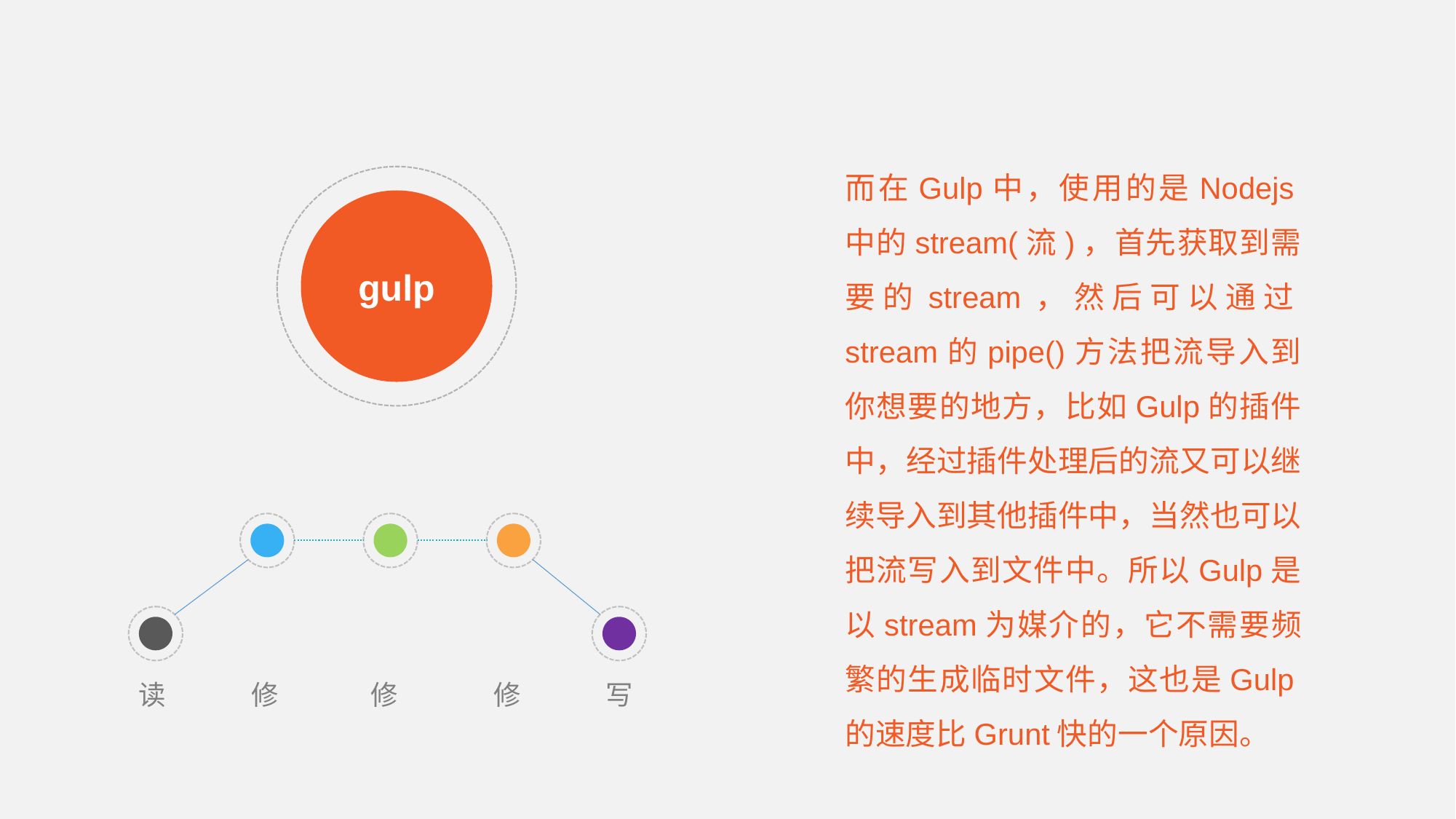

而在Gulp中，使用的是Nodejs中的stream(流)，首先获取到需要的stream，然后可以通过stream的pipe()方法把流导入到你想要的地方，比如Gulp的插件中，经过插件处理后的流又可以继续导入到其他插件中，当然也可以把流写入到文件中。所以Gulp是以stream为媒介的，它不需要频繁的生成临时文件，这也是Gulp的速度比Grunt快的一个原因。

gulp

读
修
修
修
写